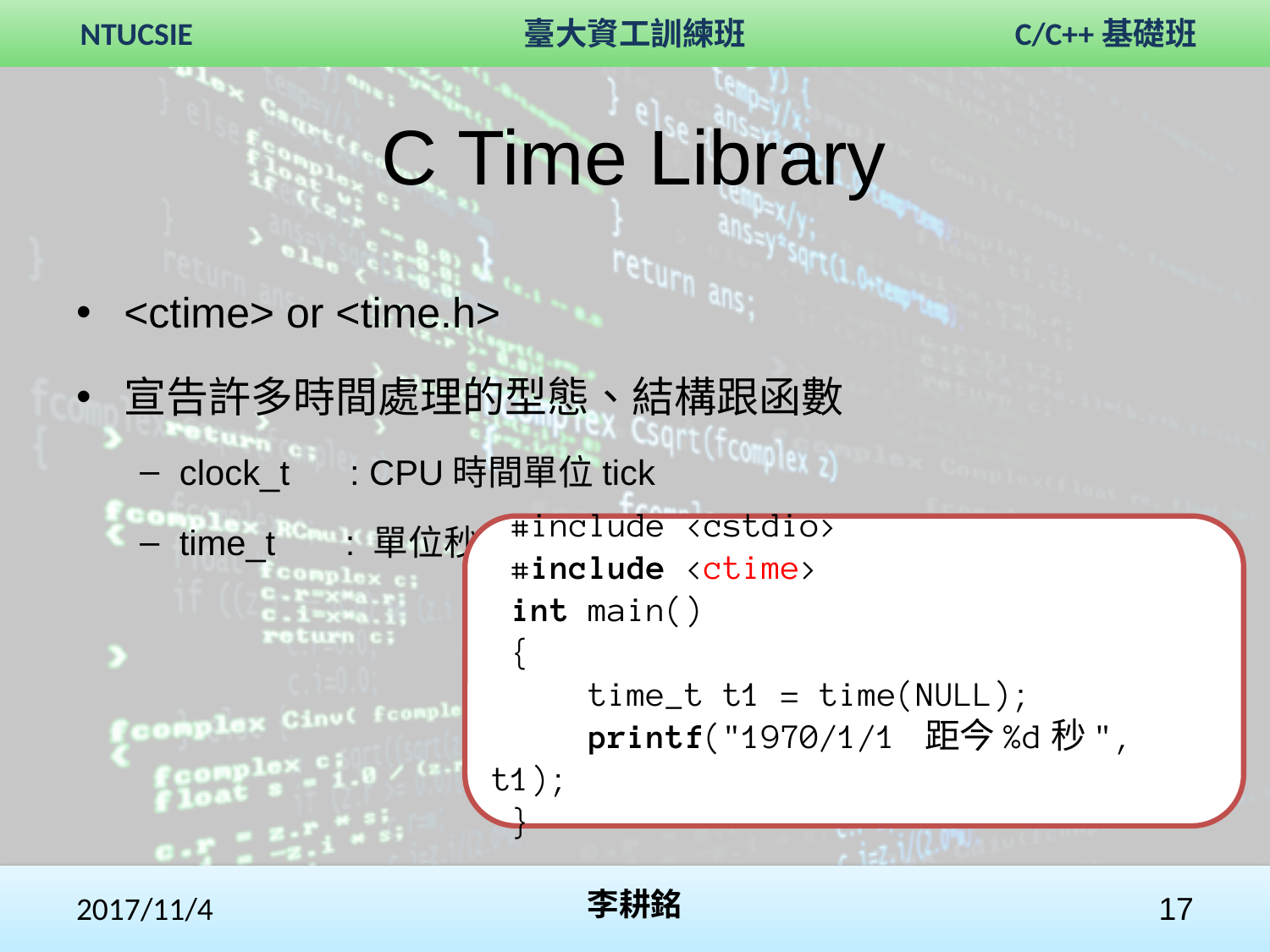

C Time Library
<ctime> or <time.h>
宣告許多時間處理的型態、結構跟函數
clock_t　 : CPU時間單位tick
time_t 　 : 單位秒
 #include <cstdio>
 #include <ctime>
 int main()
 {
     time_t t1 = time(NULL);
     printf("1970/1/1 距今%d秒", t1);
 }
2017/11/4
李耕銘
17